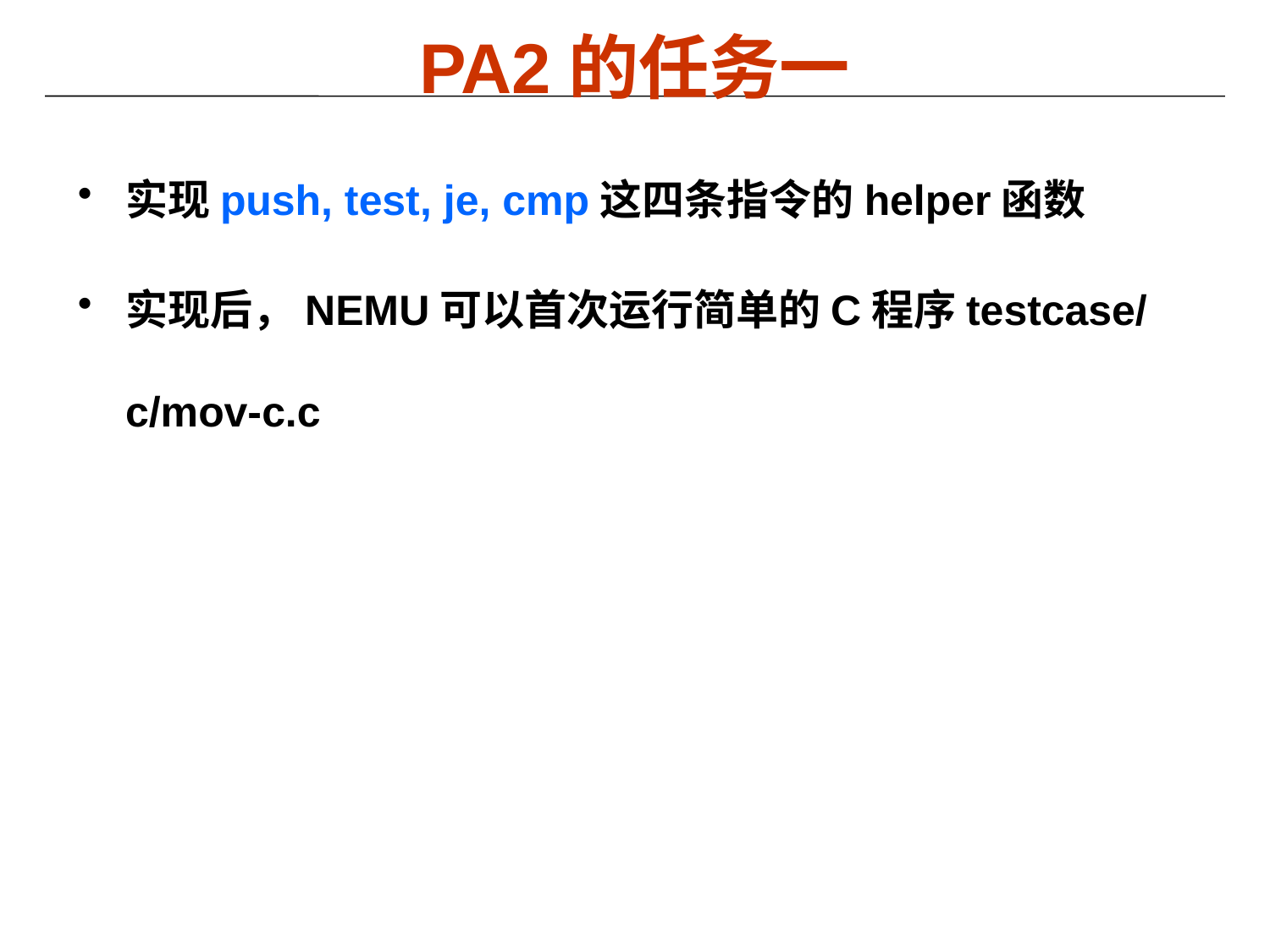

# PA2的任务一
实现push, test, je, cmp这四条指令的helper函数
实现后，NEMU可以首次运行简单的C程序testcase/c/mov-c.c